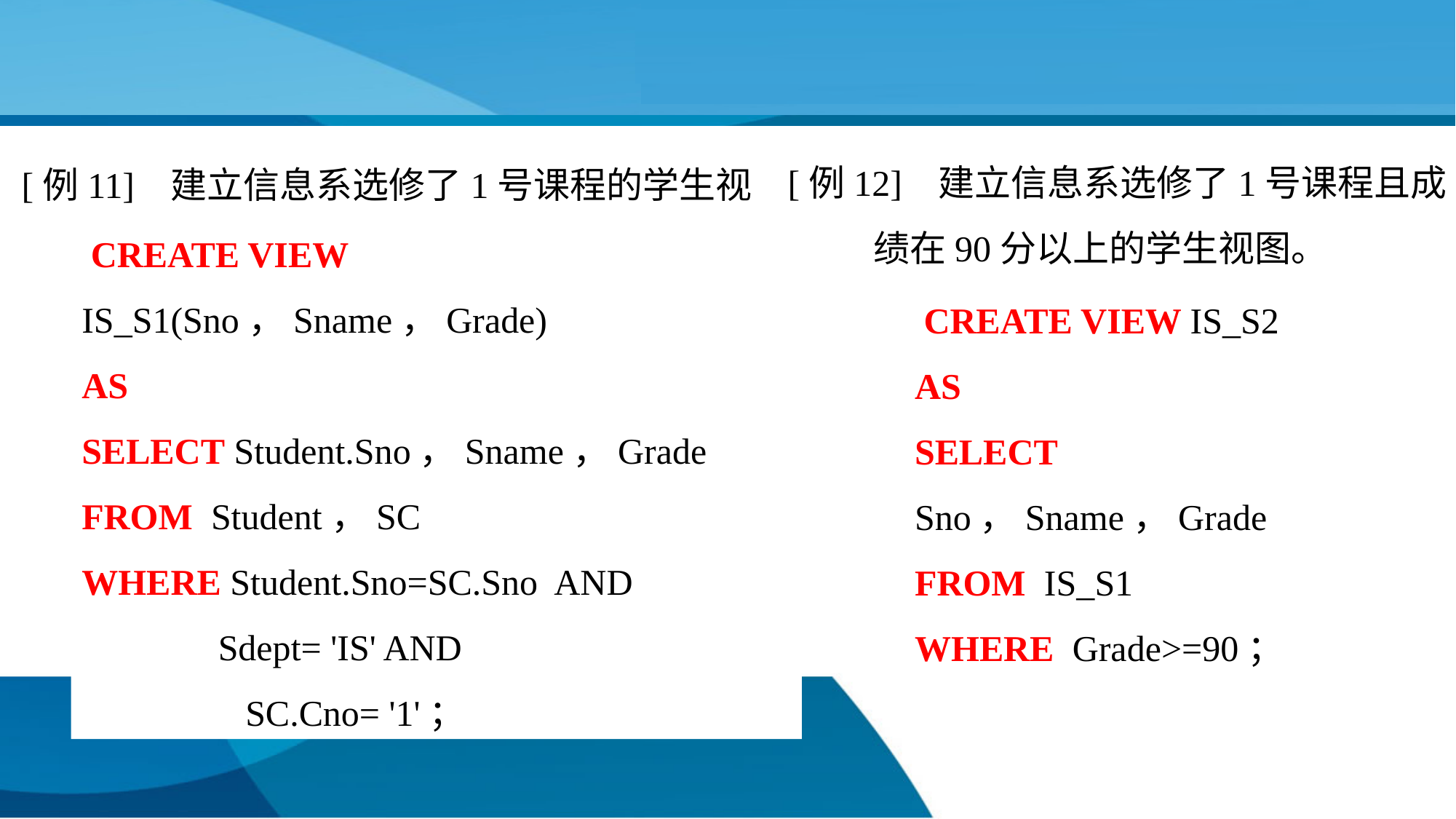

#
[例12]   建立信息系选修了1号课程且成绩在90分以上的学生视图。
[例11]   建立信息系选修了1号课程的学生视图。
 CREATE VIEW  IS_S1(Sno，Sname，Grade)
AS
SELECT Student.Sno，Sname，Grade
FROM  Student，SC
WHERE Student.Sno=SC.Sno  AND
               Sdept= 'IS' AND
                  SC.Cno= '1'；
 CREATE VIEW IS_S2
AS
SELECT Sno，Sname，Grade
FROM  IS_S1
WHERE  Grade>=90；